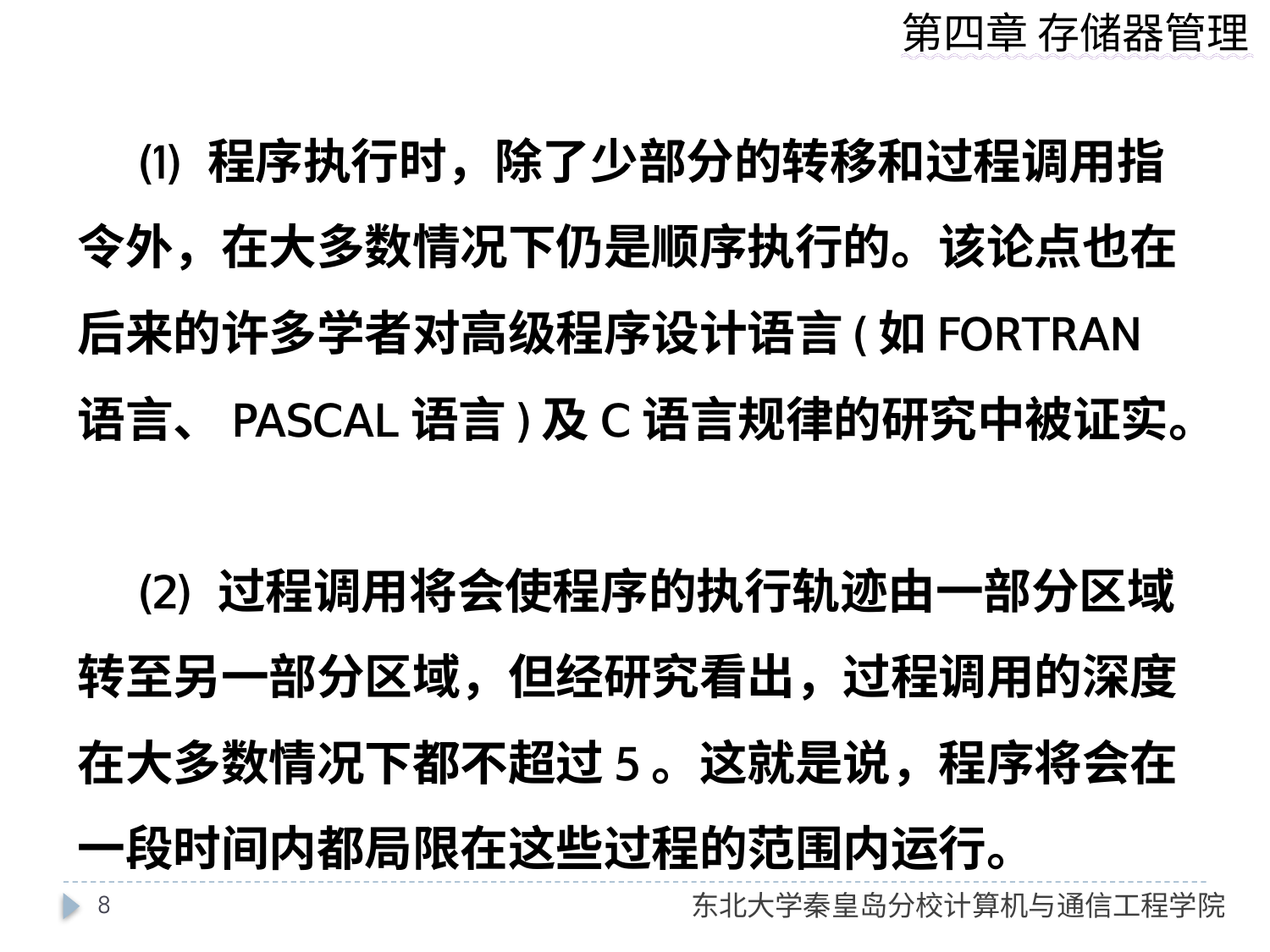

(1) 程序执行时，除了少部分的转移和过程调用指令外，在大多数情况下仍是顺序执行的。该论点也在后来的许多学者对高级程序设计语言(如FORTRAN语言、PASCAL语言)及C语言规律的研究中被证实。
    (2) 过程调用将会使程序的执行轨迹由一部分区域转至另一部分区域，但经研究看出，过程调用的深度在大多数情况下都不超过5。这就是说，程序将会在一段时间内都局限在这些过程的范围内运行。
8